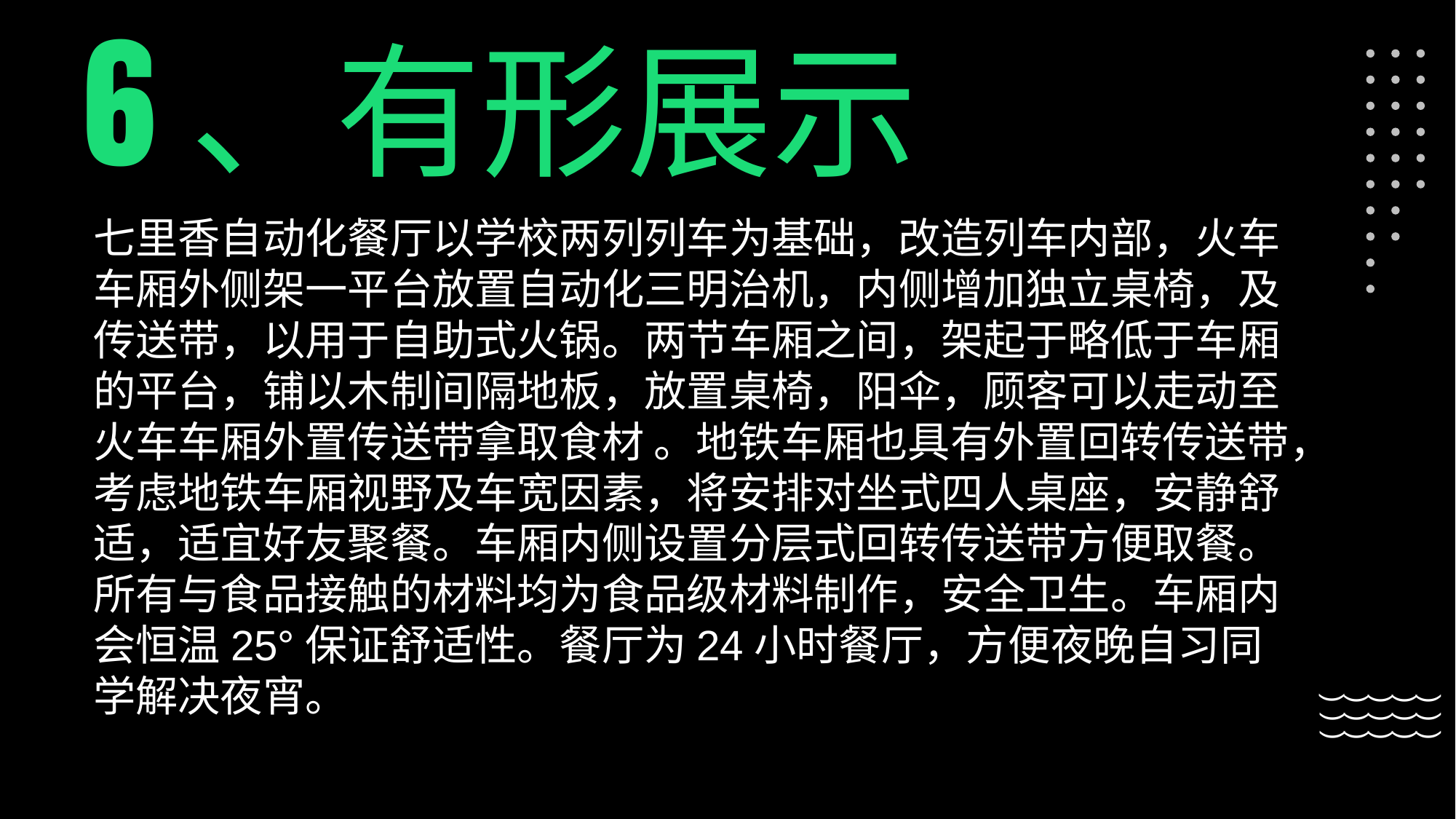

6、有形展示

七里香自动化餐厅以学校两列列车为基础，改造列车内部，火车车厢外侧架一平台放置自动化三明治机，内侧增加独立桌椅，及传送带，以用于自助式火锅。两节车厢之间，架起于略低于车厢的平台，铺以木制间隔地板，放置桌椅，阳伞，顾客可以走动至火车车厢外置传送带拿取食材 。地铁车厢也具有外置回转传送带，考虑地铁车厢视野及车宽因素，将安排对坐式四人桌座，安静舒适，适宜好友聚餐。车厢内侧设置分层式回转传送带方便取餐。所有与食品接触的材料均为食品级材料制作，安全卫生。车厢内会恒温25°保证舒适性。餐厅为24小时餐厅，方便夜晚自习同学解决夜宵。
(
(
(
(
(
(
(
(
(
(
(
(
(
(
(